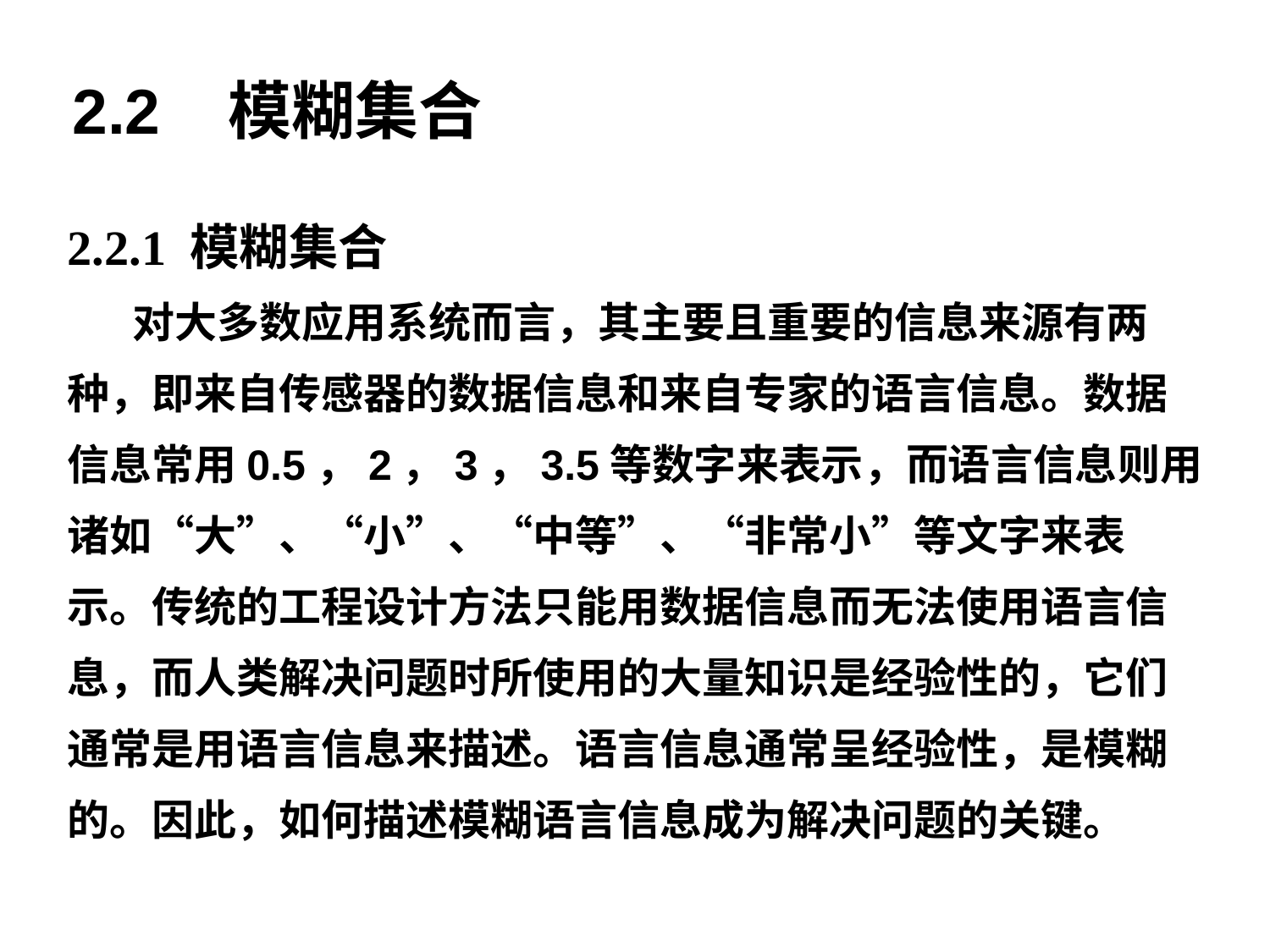

# 2.2   模糊集合
2.2.1 模糊集合
        对大多数应用系统而言，其主要且重要的信息来源有两种，即来自传感器的数据信息和来自专家的语言信息。数据信息常用0.5，2，3，3.5等数字来表示，而语言信息则用诸如“大”、“小”、“中等”、“非常小”等文字来表示。传统的工程设计方法只能用数据信息而无法使用语言信息，而人类解决问题时所使用的大量知识是经验性的，它们通常是用语言信息来描述。语言信息通常呈经验性，是模糊的。因此，如何描述模糊语言信息成为解决问题的关键。